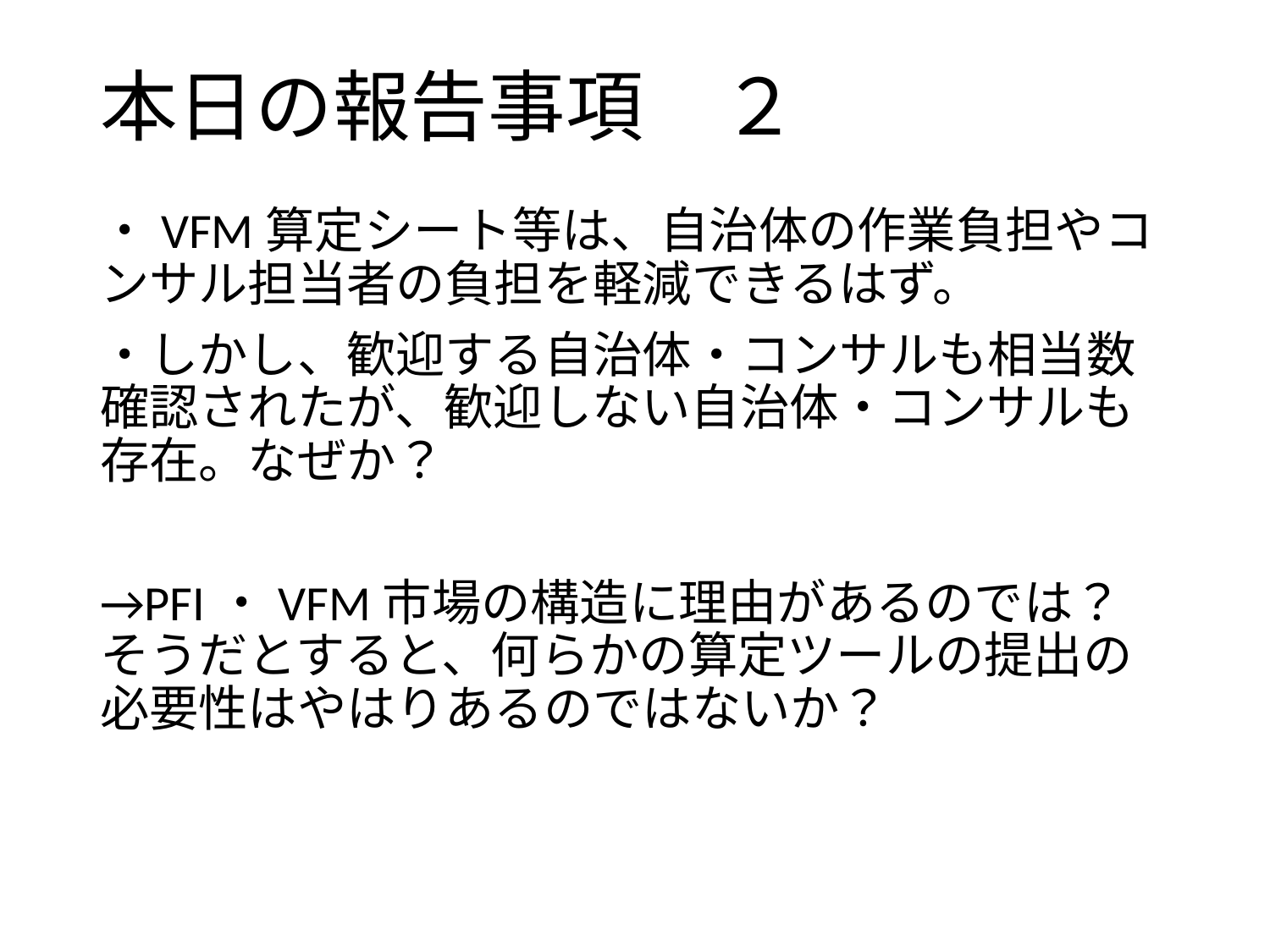

# 本日の報告事項　２
・VFM算定シート等は、自治体の作業負担やコンサル担当者の負担を軽減できるはず。
・しかし、歓迎する自治体・コンサルも相当数確認されたが、歓迎しない自治体・コンサルも存在。なぜか？

→PFI・VFM市場の構造に理由があるのでは？そうだとすると、何らかの算定ツールの提出の必要性はやはりあるのではないか？